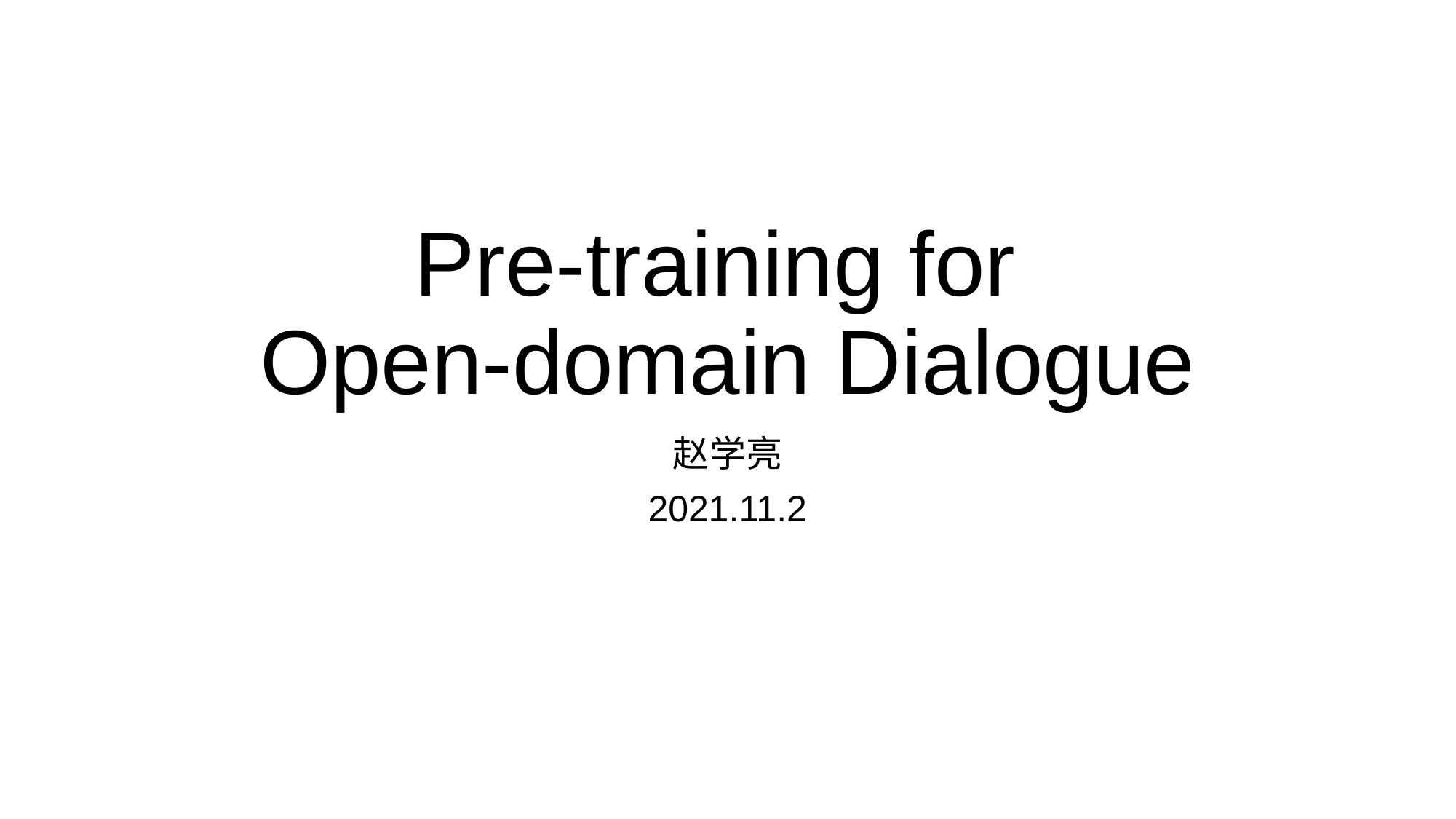

# Pre-training for Open-domain Dialogue
赵学亮
2021.11.2